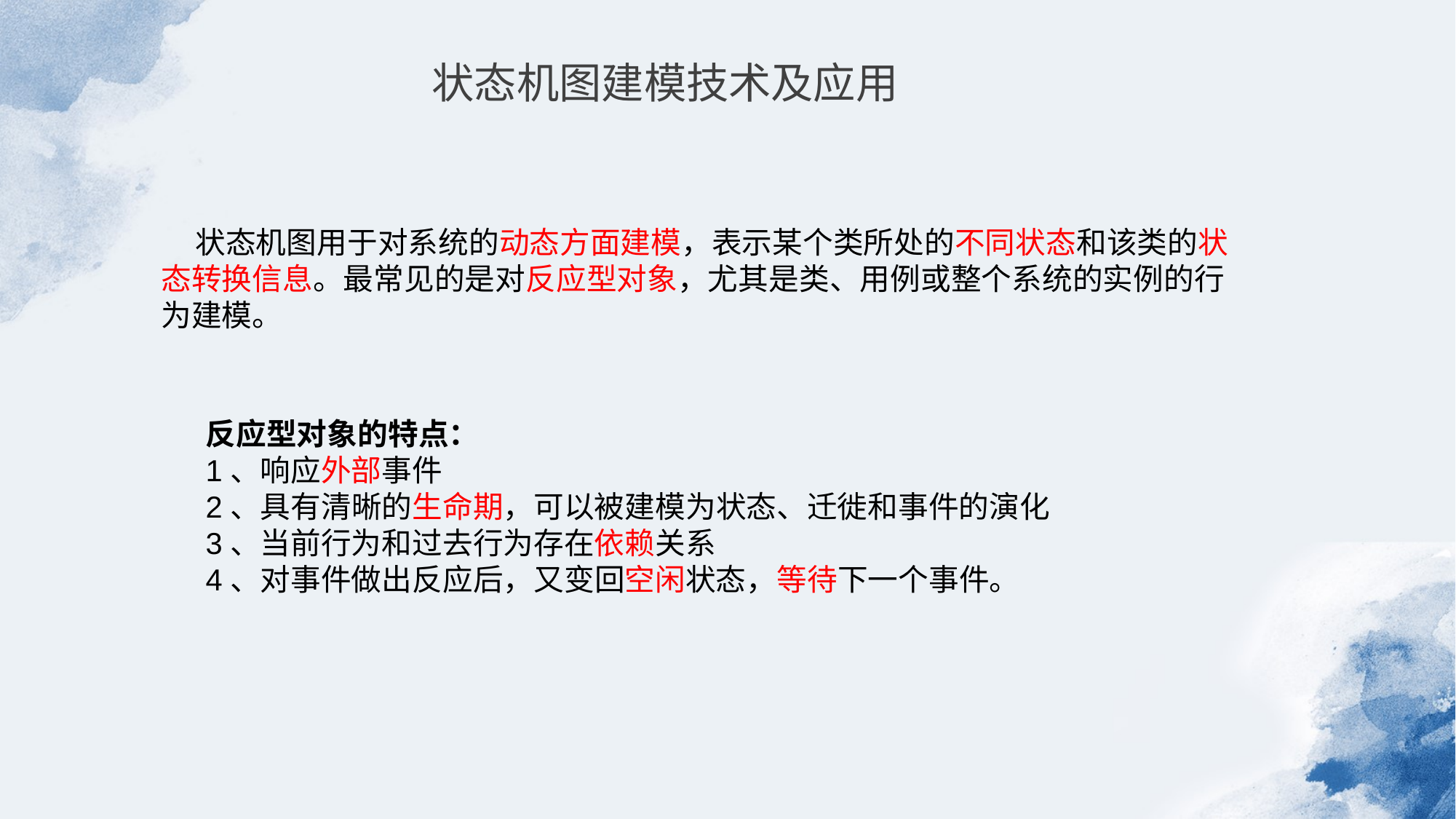

状态机图建模技术及应用
    状态机图用于对系统的动态方面建模，表示某个类所处的不同状态和该类的状态转换信息。最常见的是对反应型对象，尤其是类、用例或整个系统的实例的行为建模。
反应型对象的特点：
1、响应外部事件
2、具有清晰的生命期，可以被建模为状态、迁徙和事件的演化
3、当前行为和过去行为存在依赖关系
4、对事件做出反应后，又变回空闲状态，等待下一个事件。